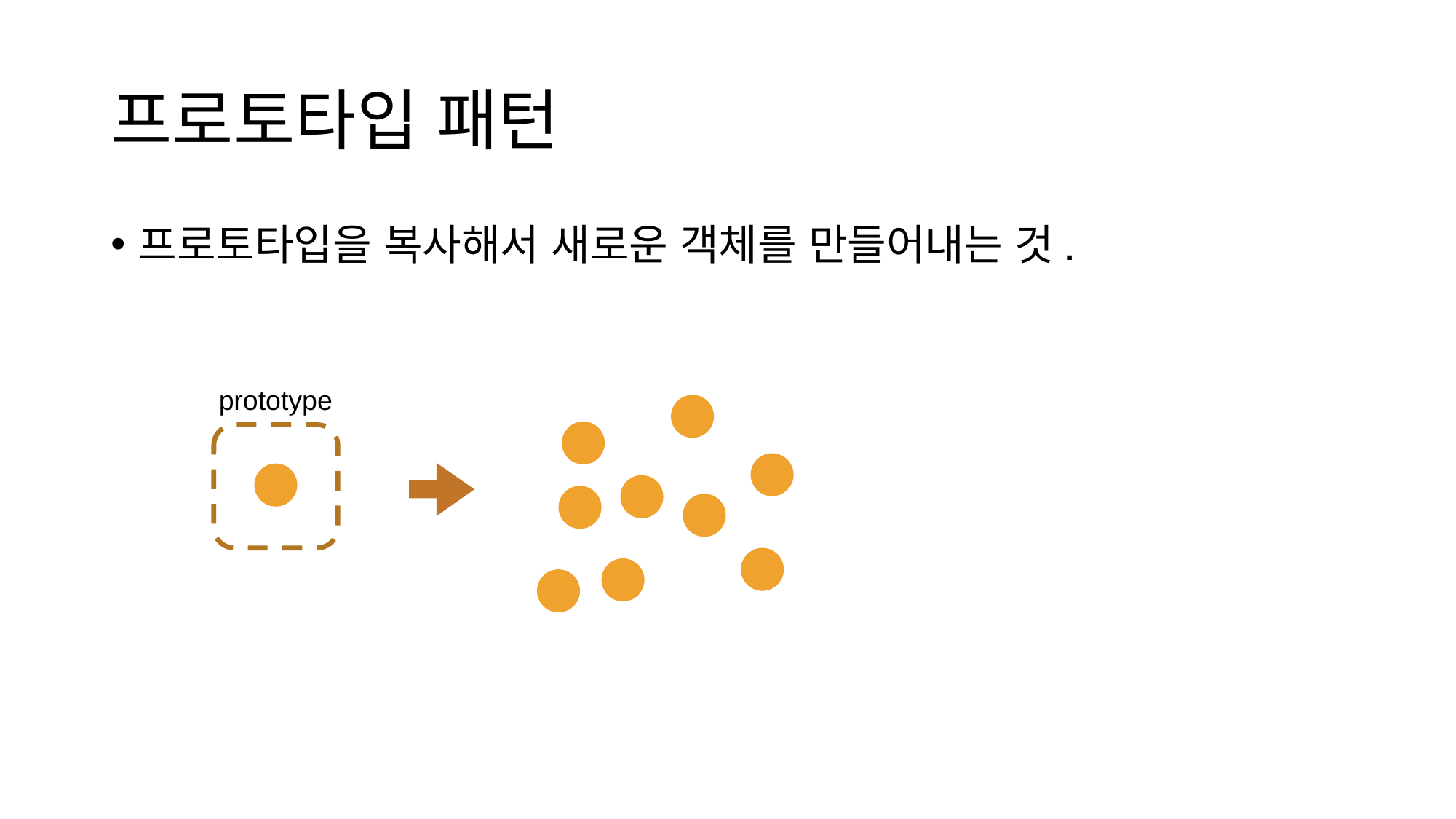

# 프로토타입 패턴
프로토타입을 복사해서 새로운 객체를 만들어내는 것.

prototype